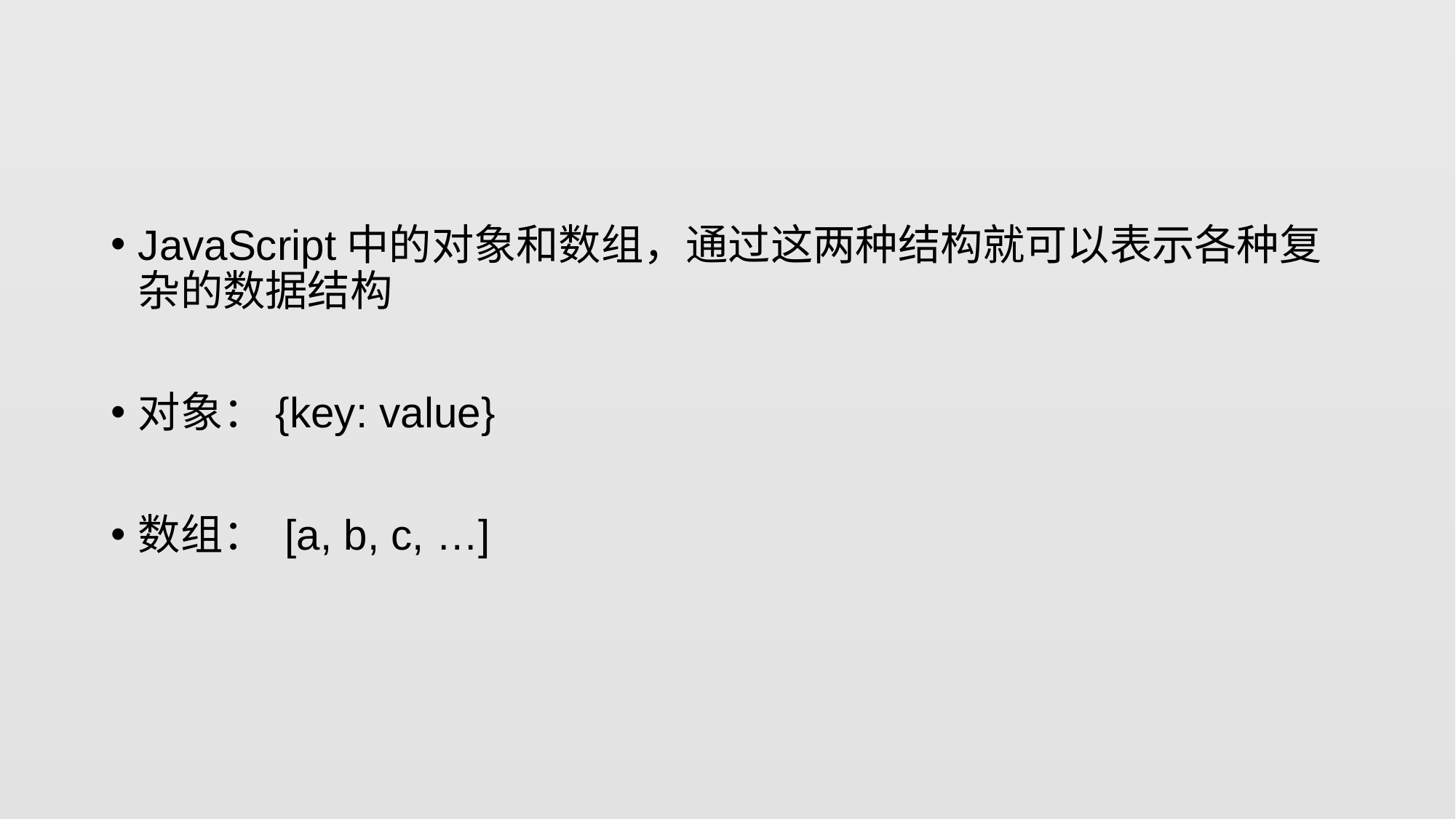

#
JavaScript中的对象和数组，通过这两种结构就可以表示各种复杂的数据结构

对象：{key: value}

数组： [a, b, c, …]